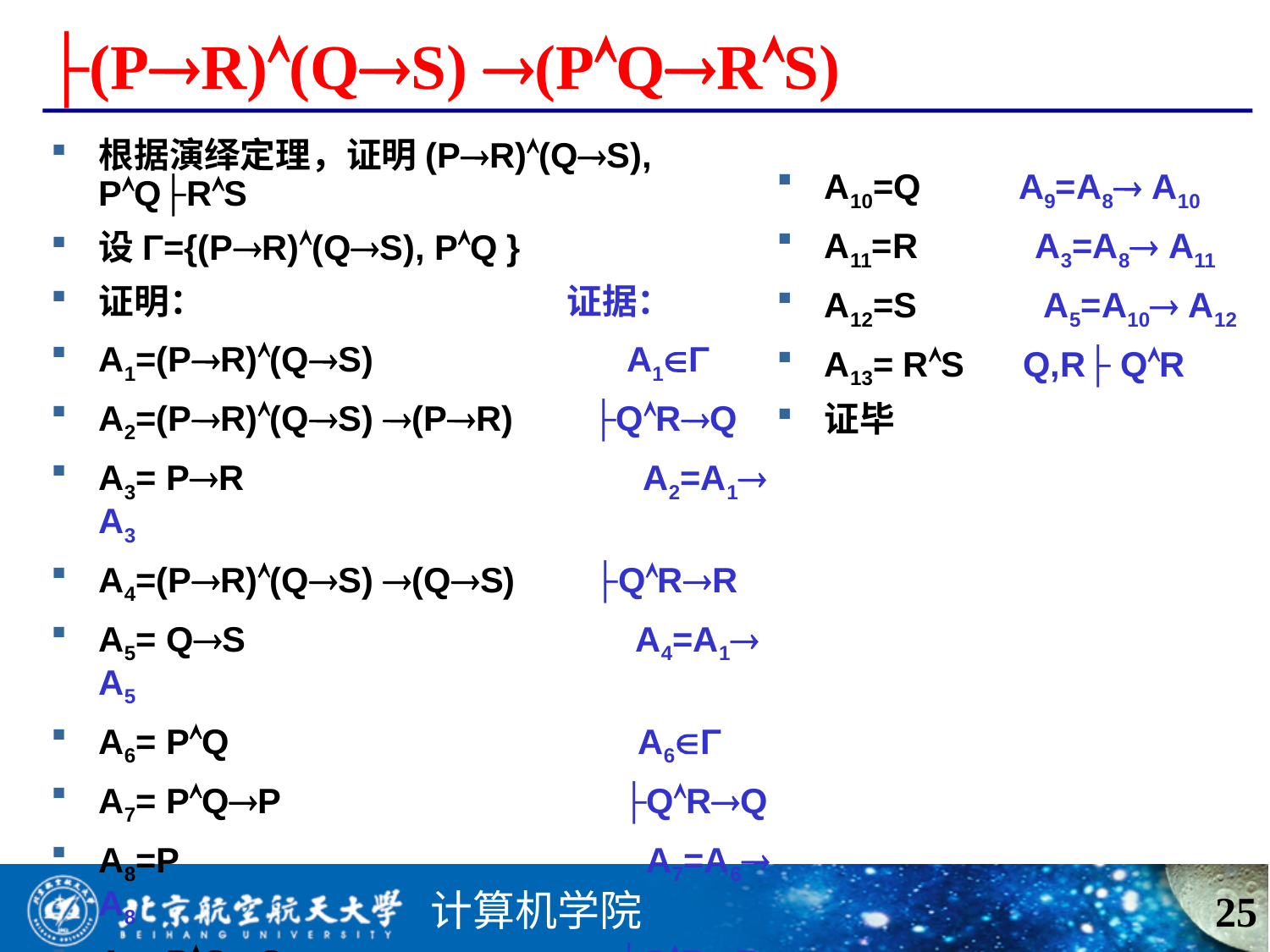

# ├(P→R)∧(Q→S) →(P∧Q→R∧S)

A10=Q          A9=A8→ A10
A11=R            A3=A8→ A11
A12=S             A5=A10→ A12
A13= R∧S      Q,R├ Q∧R
证毕

根据演绎定理，证明(P→R)∧(Q→S), P∧Q├R∧S
设Γ={(P→R)∧(Q→S), P∧Q }
证明：                                             证据：
A1=(P→R)∧(Q→S)                          A1∈Γ
A2=(P→R)∧(Q→S) →(P→R)        ├Q∧R→Q
A3= P→R                                         A2=A1→ A3
A4=(P→R)∧(Q→S) →(Q→S)        ├Q∧R→R
A5= Q→S                                        A4=A1→ A5
A6= P∧Q                                          A6∈Γ
A7= P∧Q→P                                   ├Q∧R→Q
A8=P                                                A7=A6→ A8
A9= P∧Q→Q                                  ├Q∧R→R